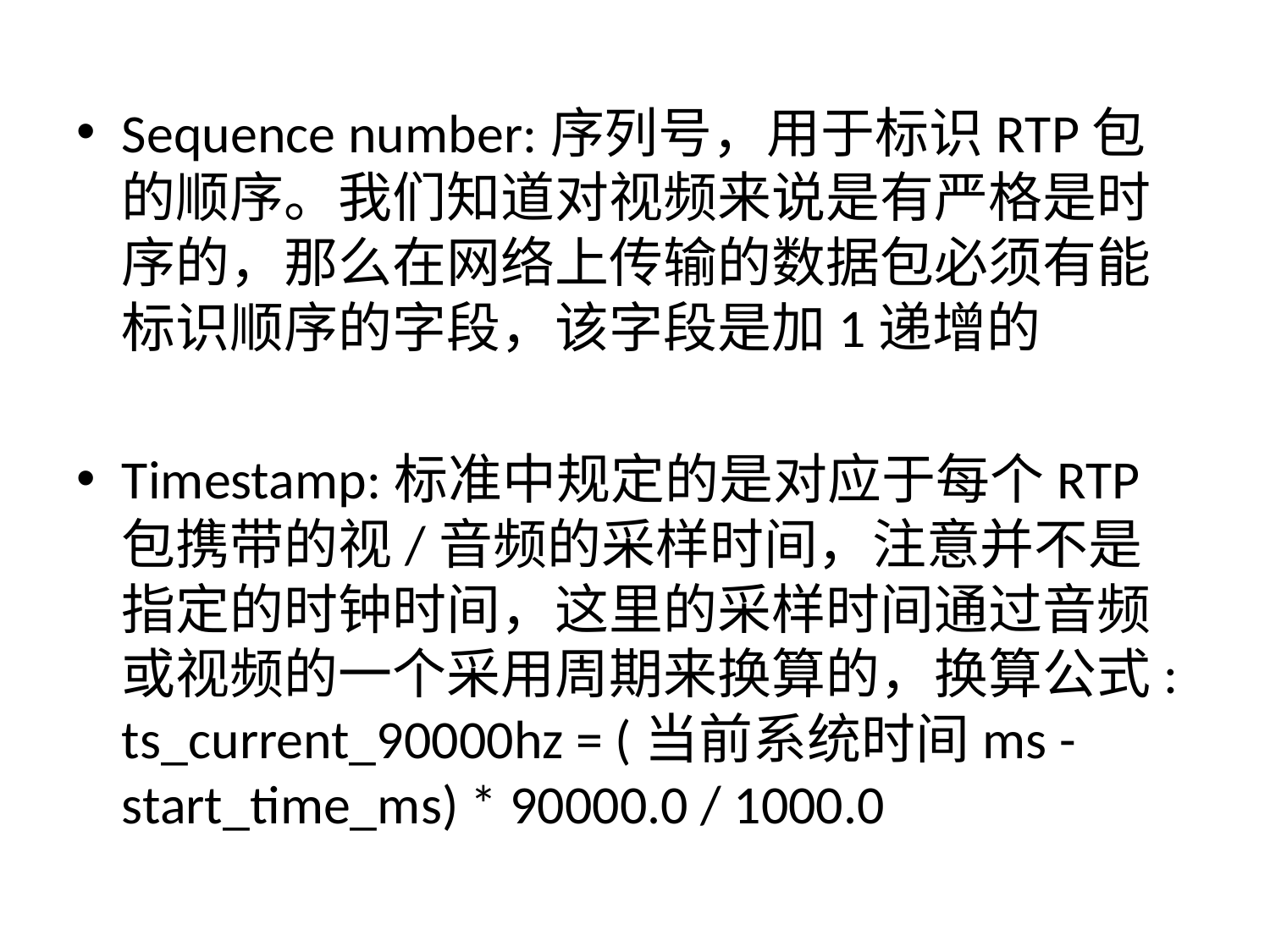

Sequence number:序列号，用于标识RTP包的顺序。我们知道对视频来说是有严格是时序的，那么在网络上传输的数据包必须有能标识顺序的字段，该字段是加1递增的

Timestamp:标准中规定的是对应于每个RTP包携带的视/音频的采样时间，注意并不是指定的时钟时间，这里的采样时间通过音频或视频的一个采用周期来换算的，换算公式: ts_current_90000hz = (当前系统时间ms - start_time_ms) * 90000.0 / 1000.0